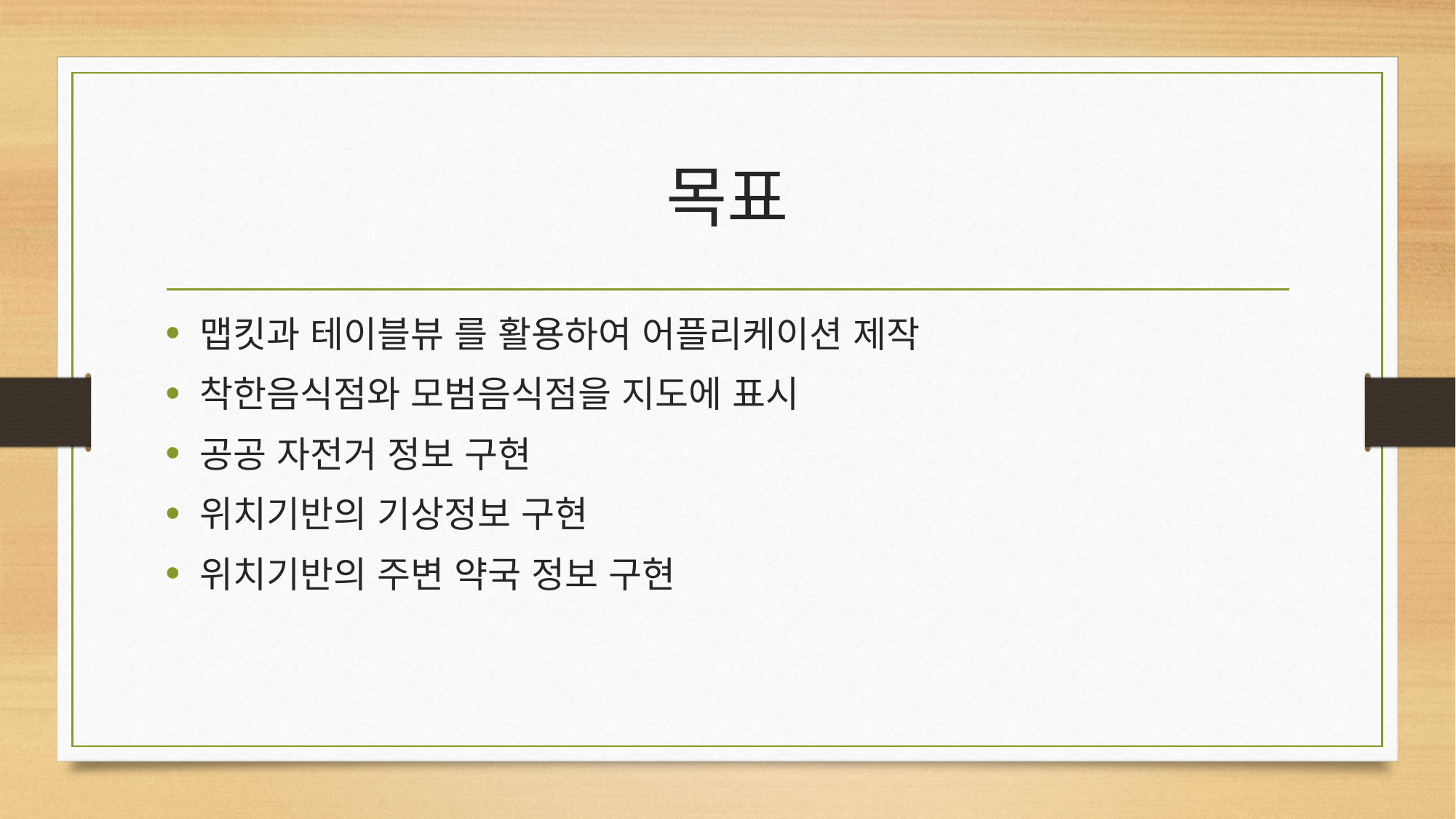

# 목표
맵킷과 테이블뷰 를 활용하여 어플리케이션 제작
착한음식점와 모범음식점을 지도에 표시
공공 자전거 정보 구현
위치기반의 기상정보 구현
위치기반의 주변 약국 정보 구현